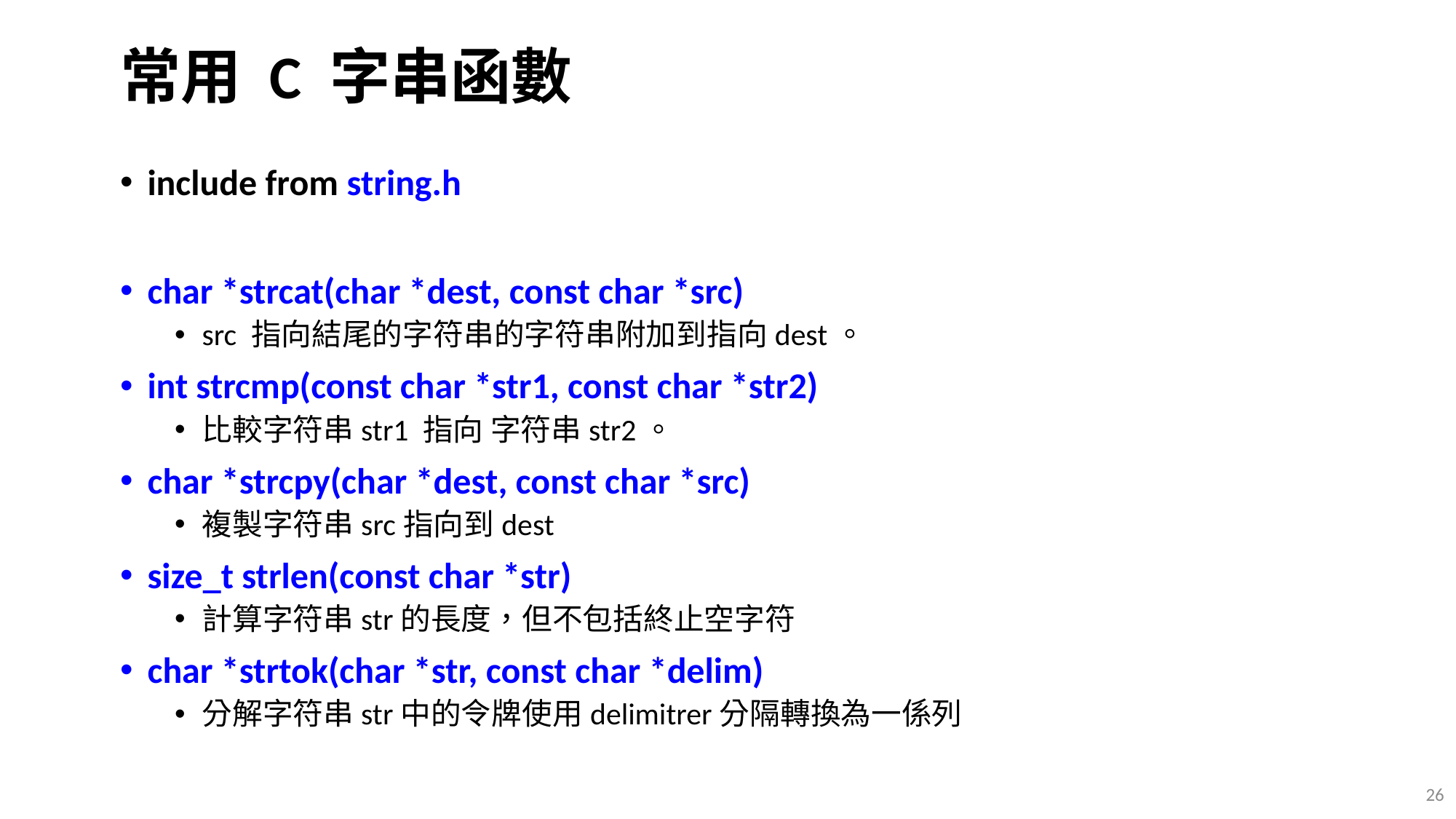

# 常用 C 字串函數
include from string.h

char *strcat(char *dest, const char *src)
src 指向結尾的字符串的字符串附加到指向dest。
int strcmp(const char *str1, const char *str2)
比較字符串str1 指向 字符串str2。
char *strcpy(char *dest, const char *src)
複製字符串src指向到dest
size_t strlen(const char *str)
計算字符串str的長度，但不包括終止空字符
char *strtok(char *str, const char *delim)
分解字符串str中的令牌使用delimitrer分隔轉換為一係列
26